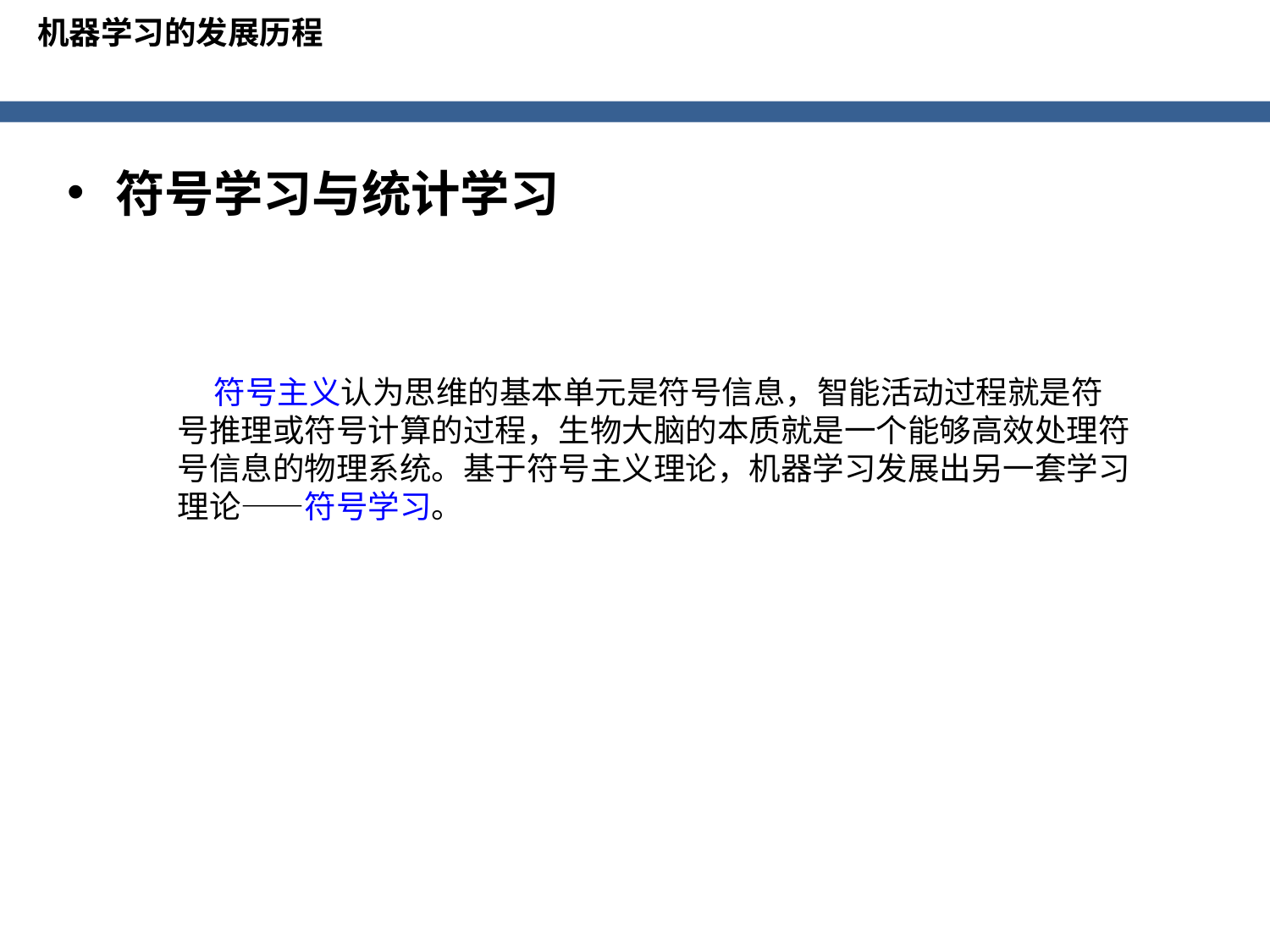

机器学习的发展历程
符号学习与统计学习
    符号主义认为思维的基本单元是符号信息，智能活动过程就是符号推理或符号计算的过程，生物大脑的本质就是一个能够高效处理符号信息的物理系统。基于符号主义理论，机器学习发展出另一套学习理论——符号学习。